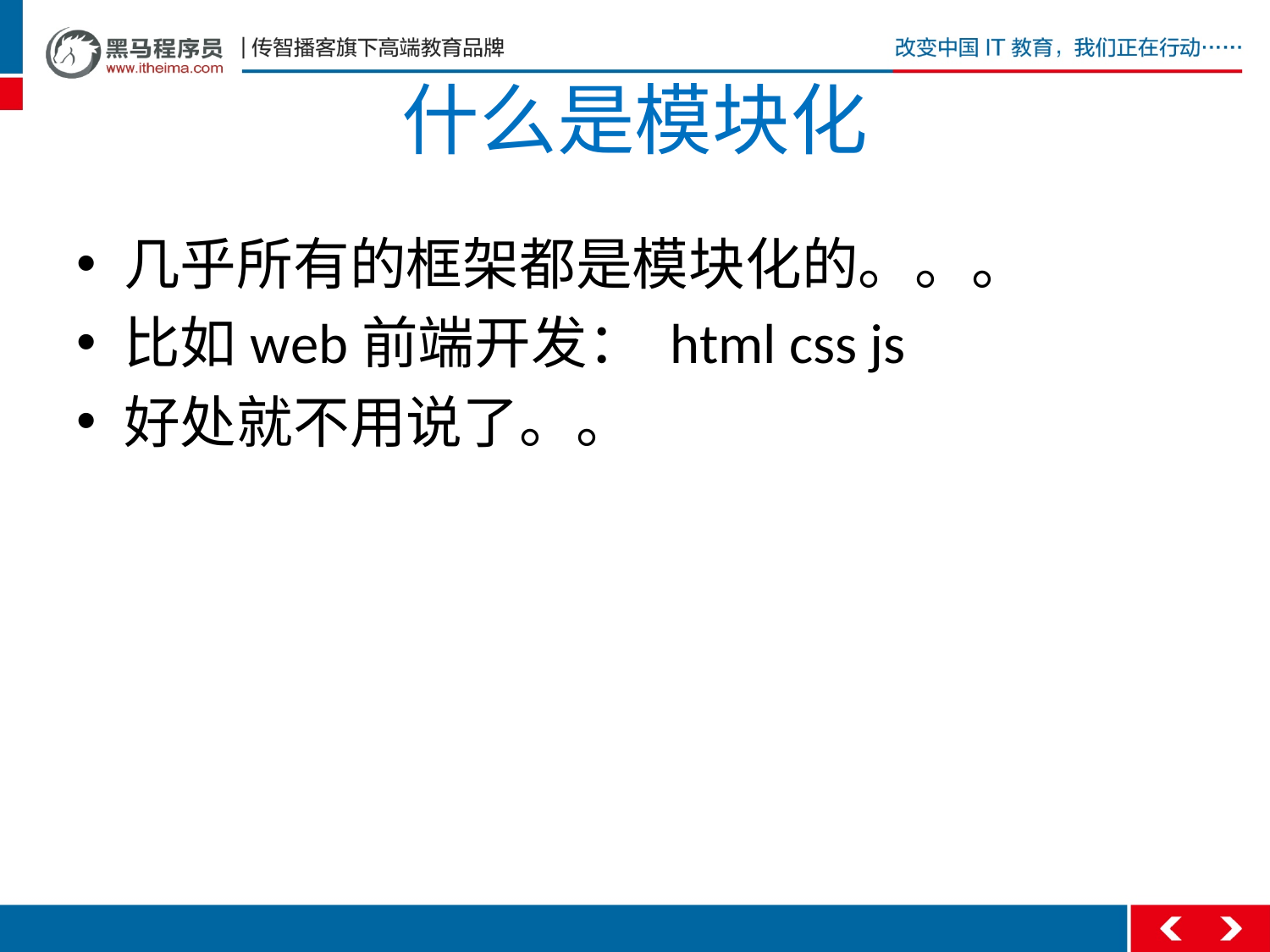

# 什么是模块化
几乎所有的框架都是模块化的。。。
比如web前端开发： html css js
好处就不用说了。。